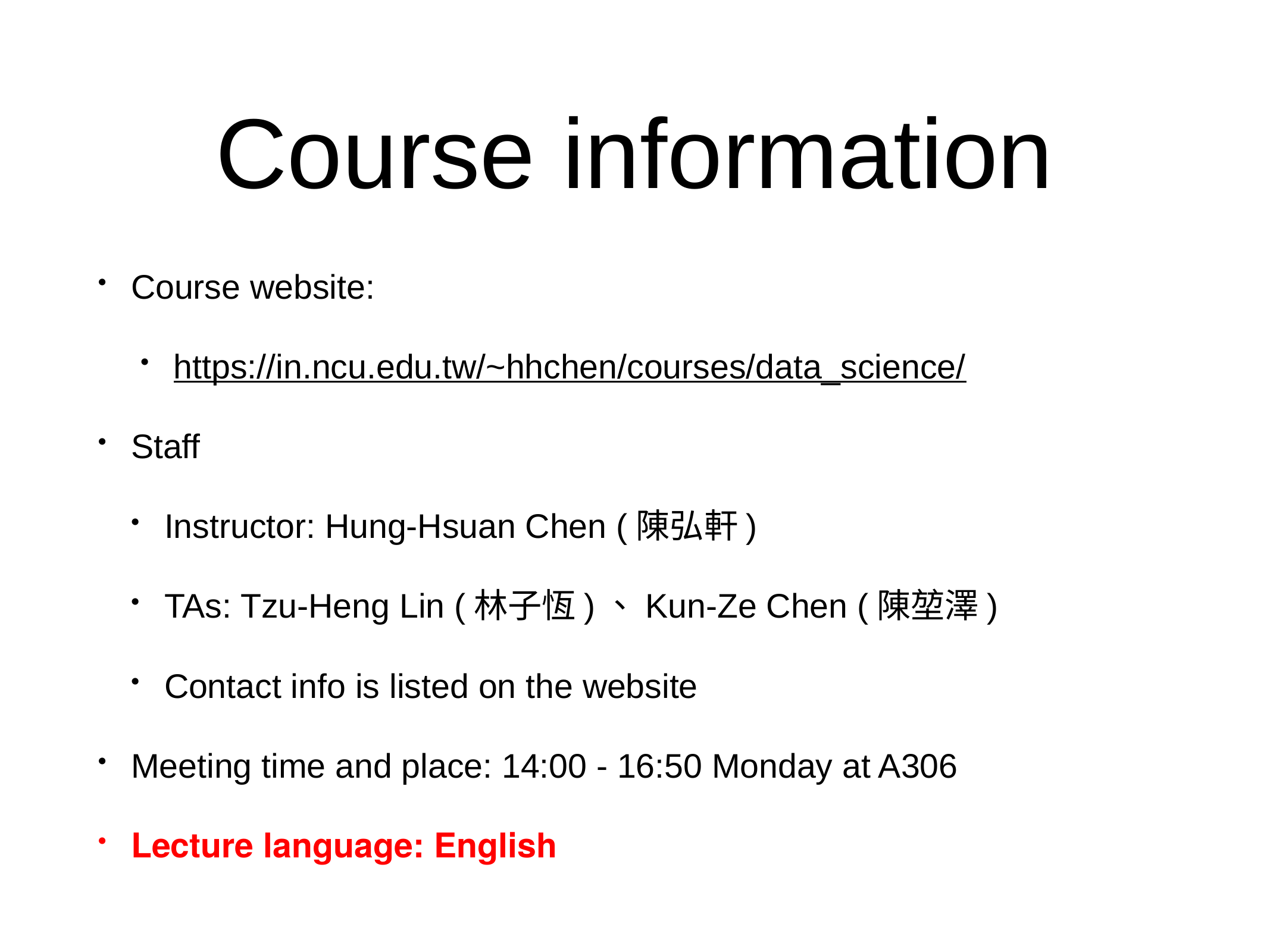

# Course information
Course website:
https://in.ncu.edu.tw/~hhchen/courses/data_science/
Staff
Instructor: Hung-Hsuan Chen (陳弘軒)
TAs: Tzu-Heng Lin (林子恆)、Kun-Ze Chen (陳堃澤)
Contact info is listed on the website
Meeting time and place: 14:00 - 16:50 Monday at A306
Lecture language: English